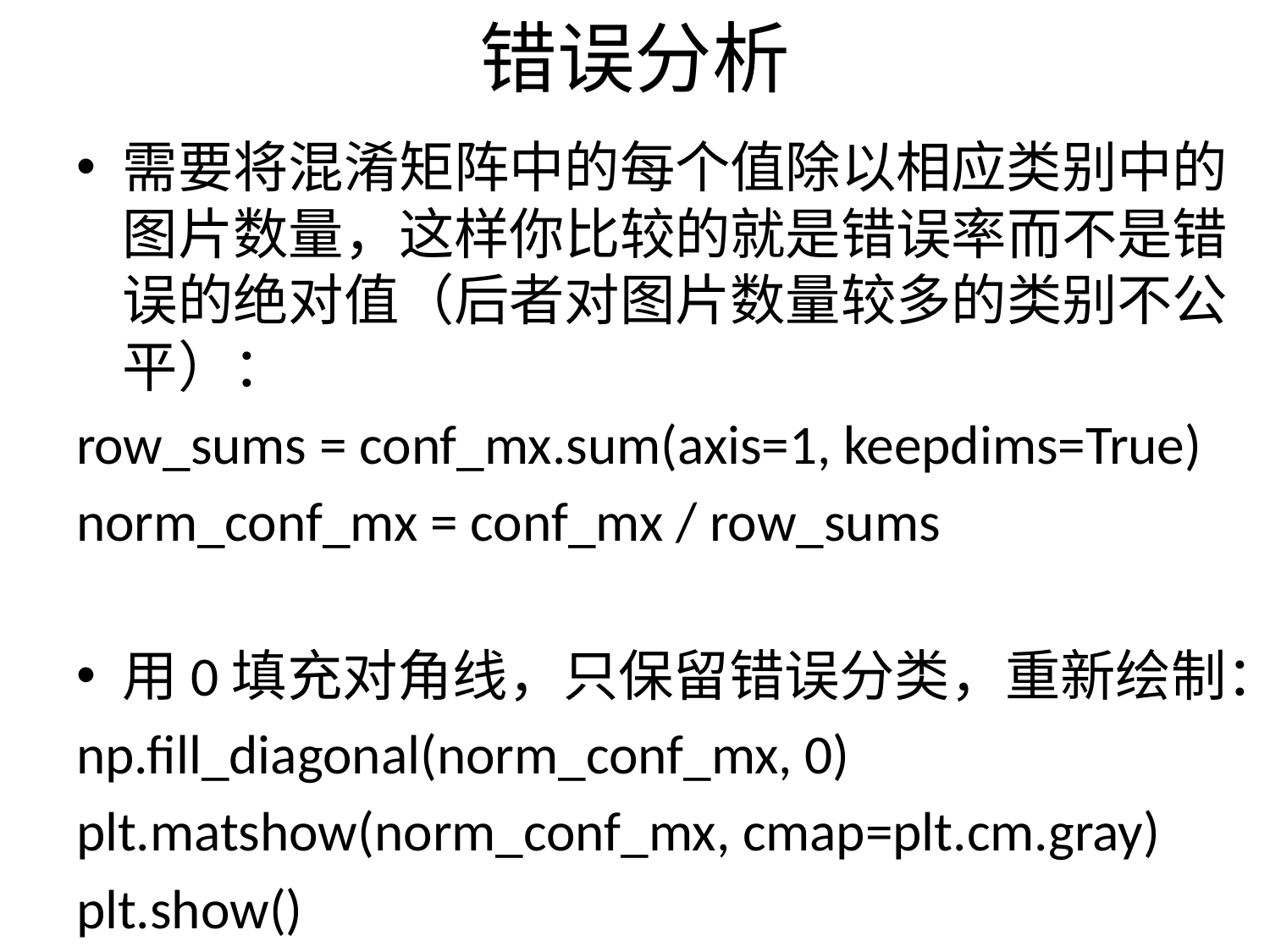

# 错误分析
需要将混淆矩阵中的每个值除以相应类别中的图片数量，这样你比较的就是错误率而不是错误的绝对值（后者对图片数量较多的类别不公平）：
row_sums = conf_mx.sum(axis=1, keepdims=True)
norm_conf_mx = conf_mx / row_sums

用0填充对角线，只保留错误分类，重新绘制：
np.fill_diagonal(norm_conf_mx, 0)
plt.matshow(norm_conf_mx, cmap=plt.cm.gray)
plt.show()